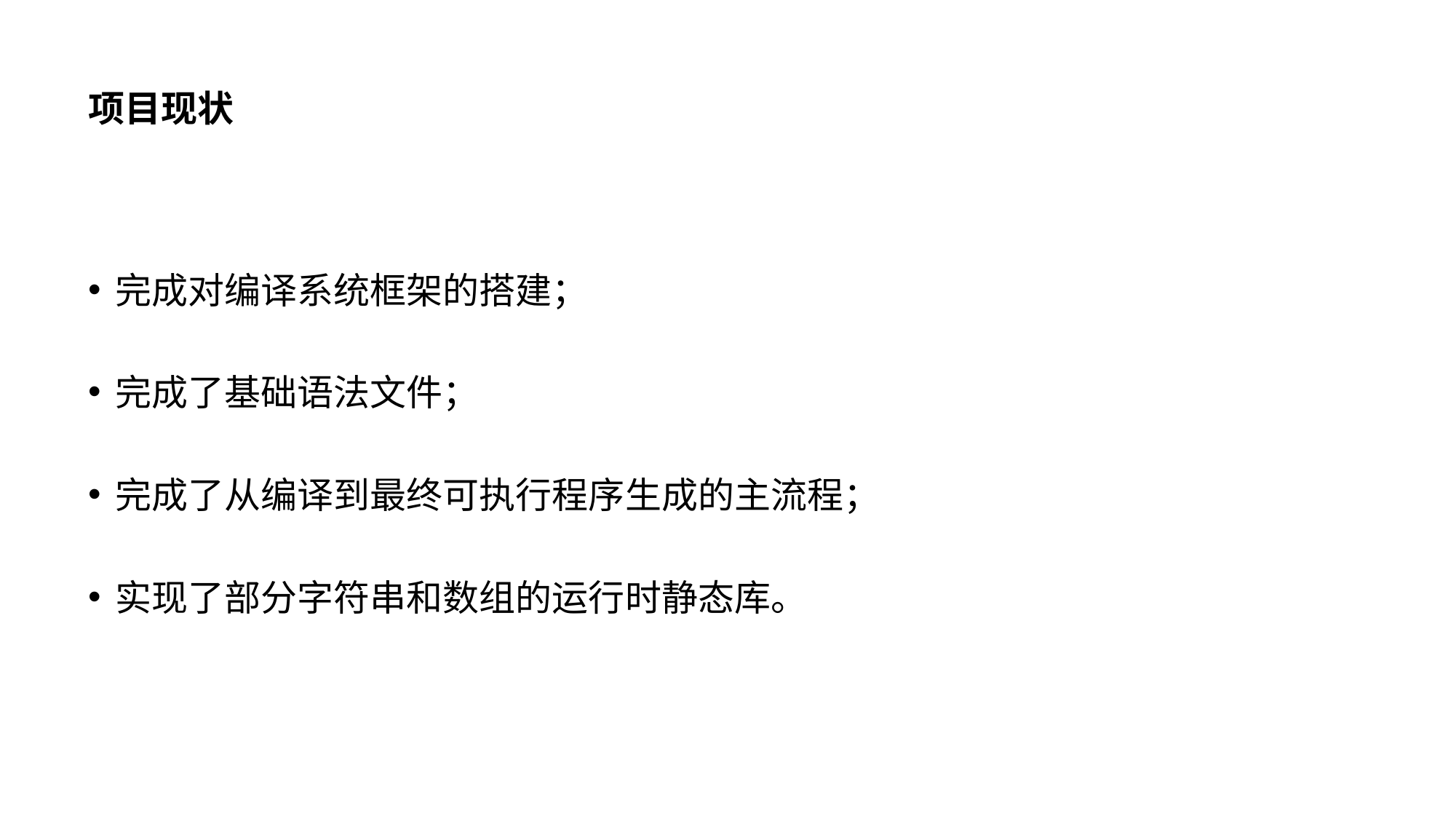

# 项目现状
完成对编译系统框架的搭建；
完成了基础语法文件；
完成了从编译到最终可执行程序生成的主流程；
实现了部分字符串和数组的运行时静态库。